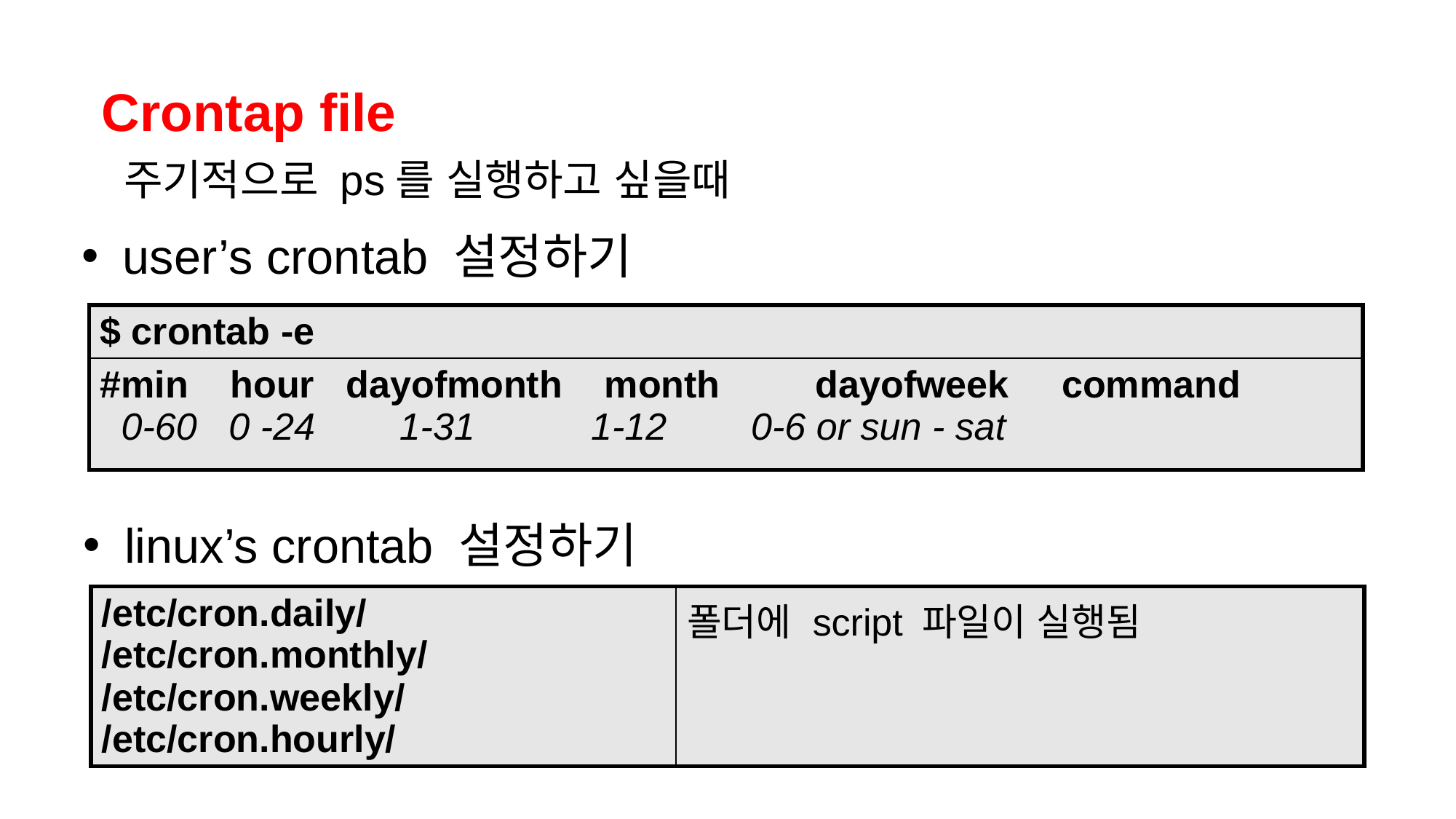

Crontap file
 주기적으로 ps를 실행하고 싶을때
user’s crontab 설정하기
| $ crontab -e |
| --- |
| #min hour dayofmonth month dayofweek command 0-60 0 -24 1-31 1-12 0-6 or sun - sat |
linux’s crontab 설정하기
| /etc/cron.daily/ /etc/cron.monthly/ /etc/cron.weekly/ /etc/cron.hourly/ | 폴더에 script 파일이 실행됨 |
| --- | --- |